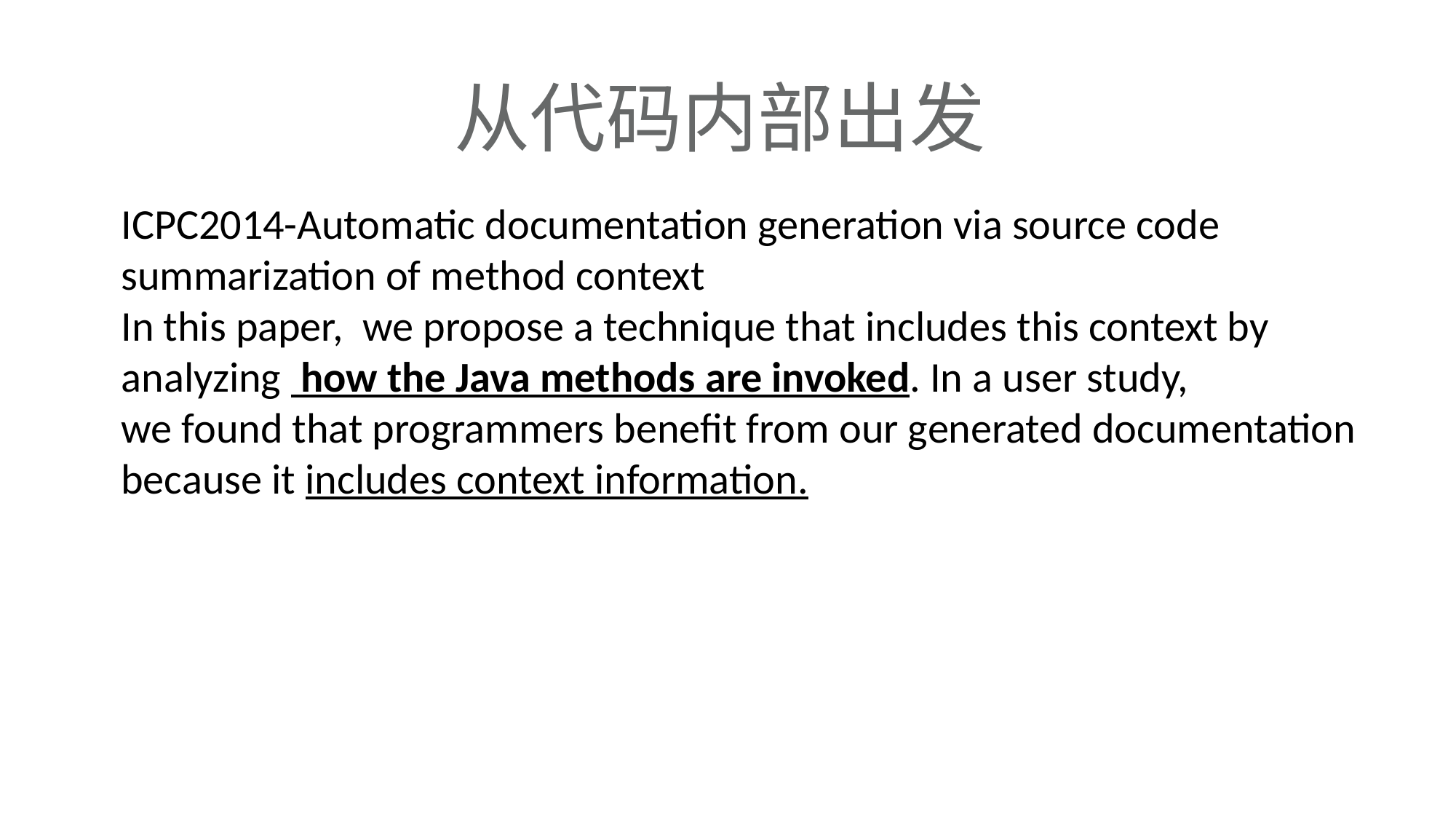

从代码内部出发
ICPC2014-Automatic documentation generation via source code
summarization of method context
In this paper,  we propose a technique that includes this context by
analyzing  how the Java methods are invoked. In a user study,
we found that programmers benefit from our generated documentation
because it includes context information.